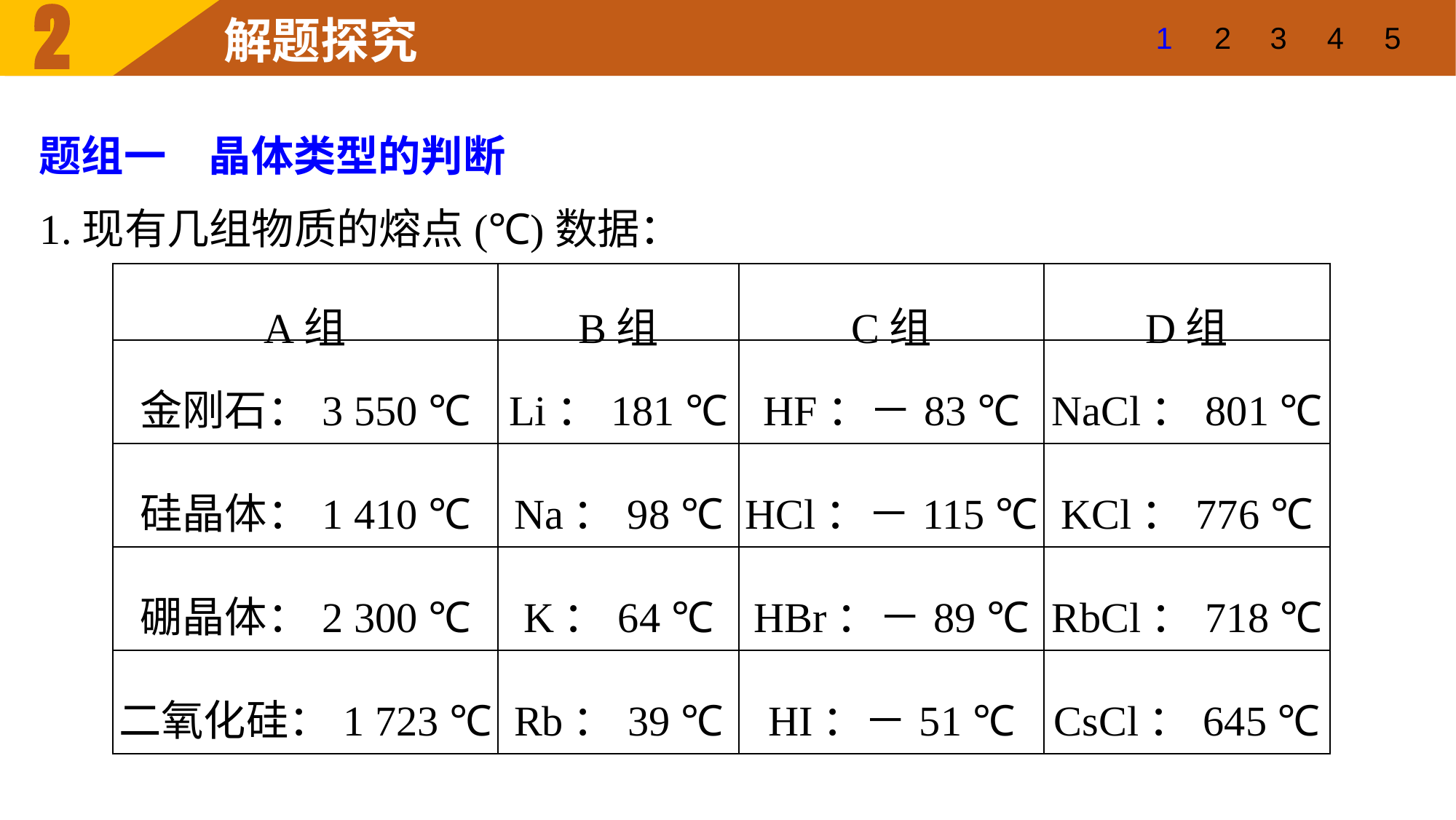

2

1
2
3
4
5
解题探究
题组一　晶体类型的判断
1.现有几组物质的熔点(℃)数据：
| A组 | B组 | C组 | D组 |
| --- | --- | --- | --- |
| 金刚石：3 550 ℃ | Li：181 ℃ | HF：－83 ℃ | NaCl：801 ℃ |
| 硅晶体：1 410 ℃ | Na：98 ℃ | HCl：－115 ℃ | KCl：776 ℃ |
| 硼晶体：2 300 ℃ | K：64 ℃ | HBr：－89 ℃ | RbCl：718 ℃ |
| 二氧化硅：1 723 ℃ | Rb：39 ℃ | HI：－51 ℃ | CsCl：645 ℃ |